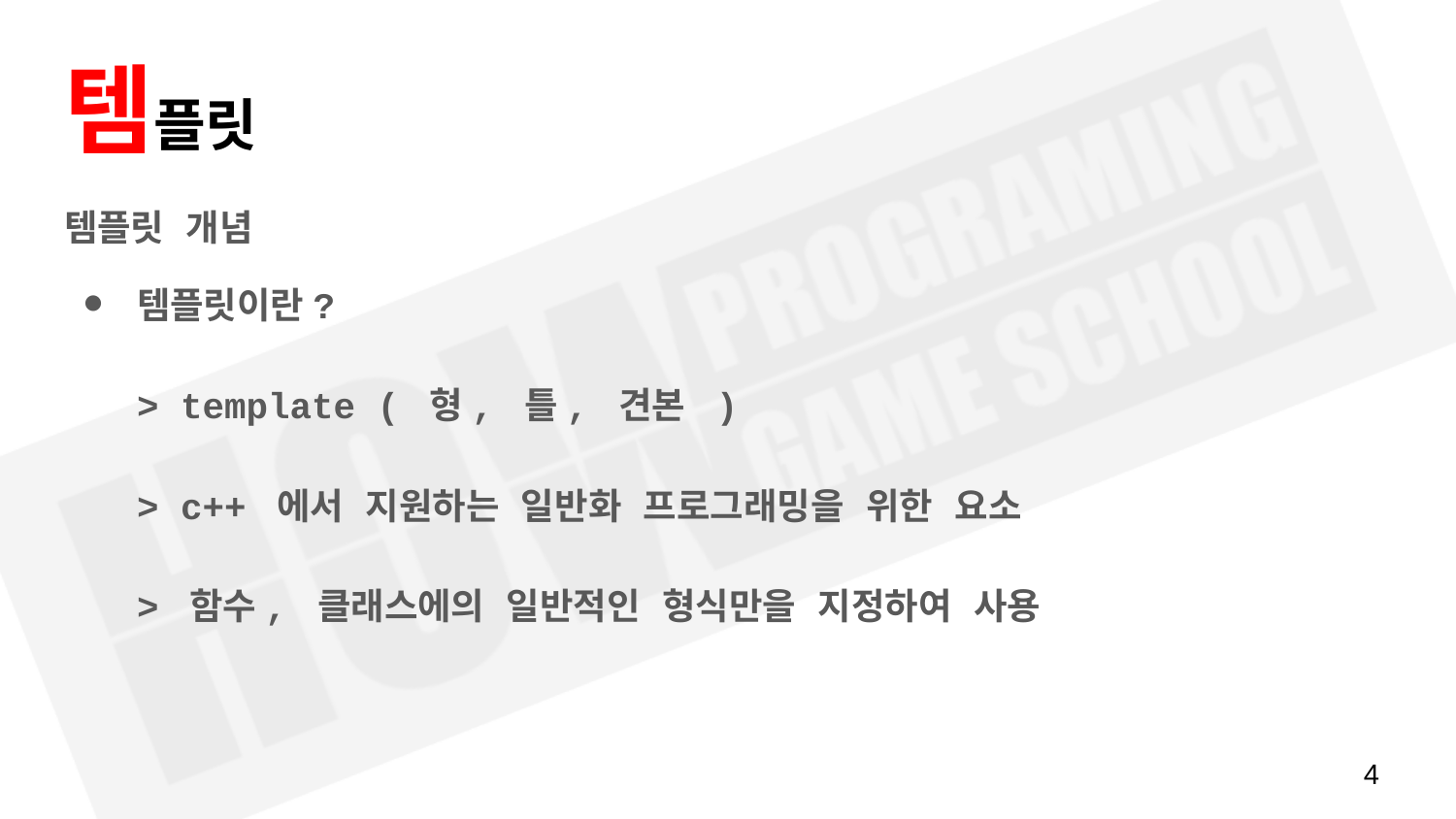

# 템플릿
템플릿 개념
템플릿이란?
> template ( 형, 틀, 견본 )
> c++ 에서 지원하는 일반화 프로그래밍을 위한 요소
> 함수, 클래스에의 일반적인 형식만을 지정하여 사용
4